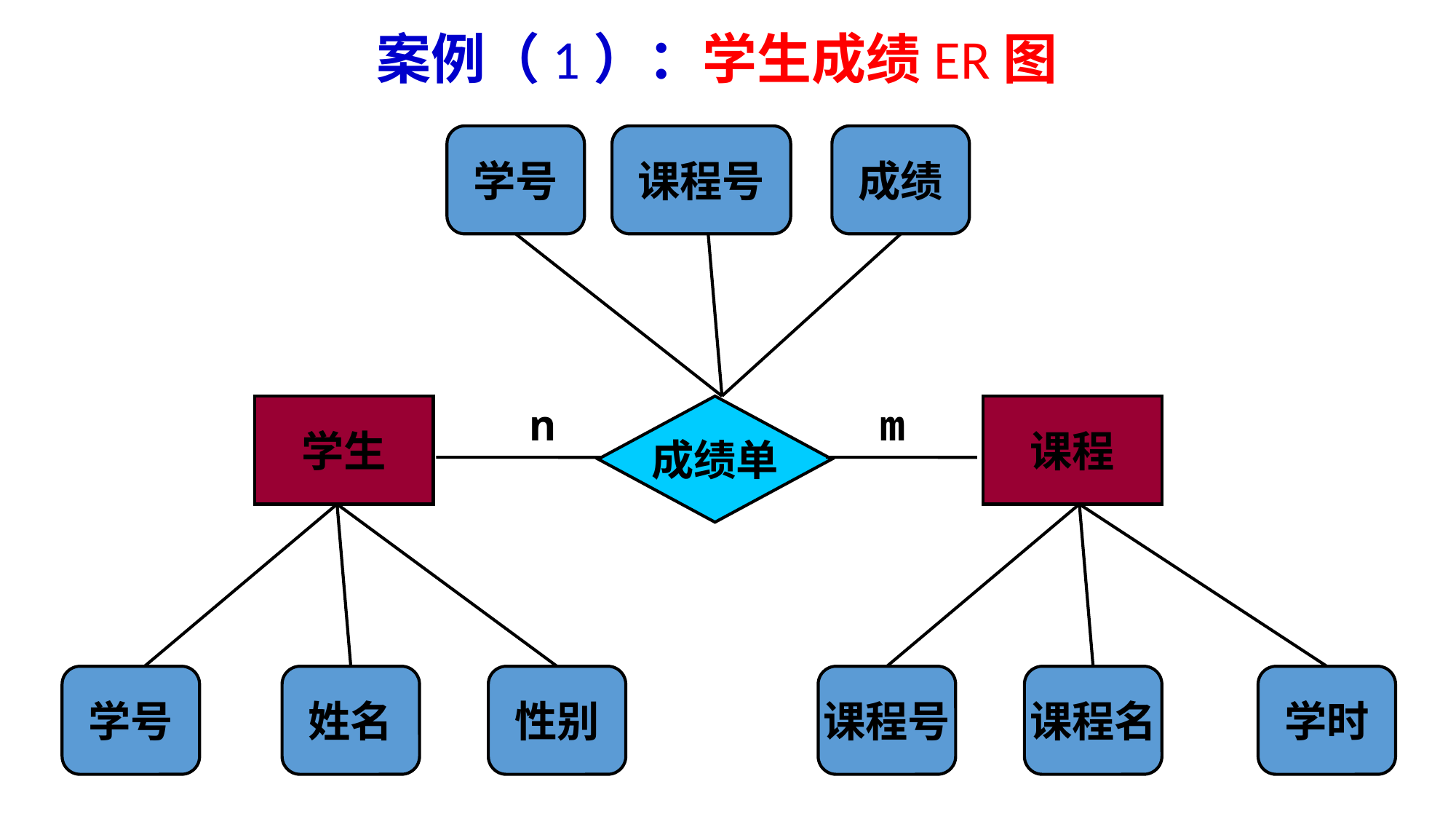

# 案例（1）：学生成绩ER图
学号
课程号
成绩

n
m
学生
成绩单
课程

学号
姓名
性别
课程号
课程名
学时